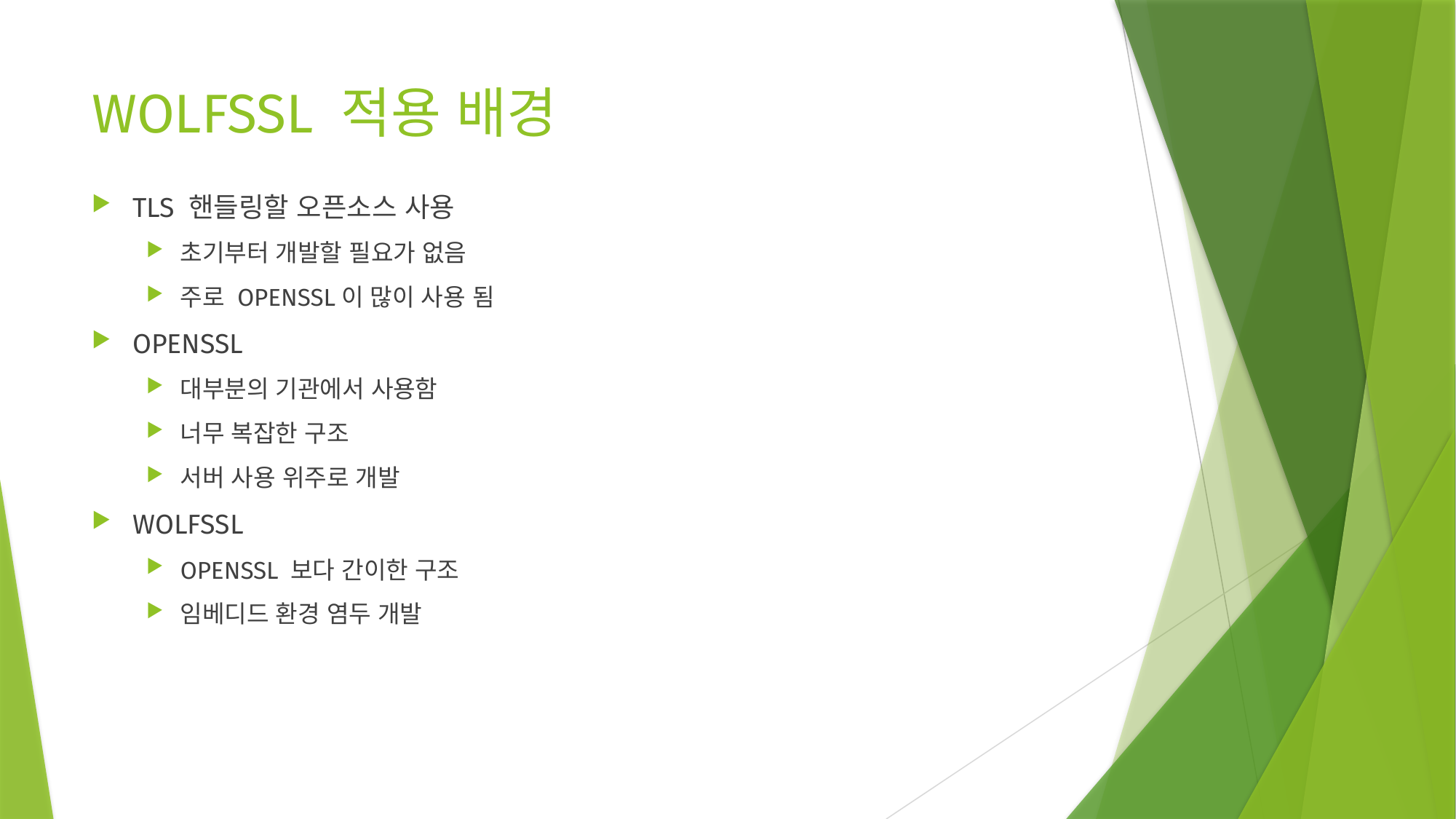

# WOLFSSL 적용 배경
TLS 핸들링할 오픈소스 사용
초기부터 개발할 필요가 없음
주로 OPENSSL이 많이 사용 됨
OPENSSL
대부분의 기관에서 사용함
너무 복잡한 구조
서버 사용 위주로 개발
WOLFSSL
OPENSSL 보다 간이한 구조
임베디드 환경 염두 개발